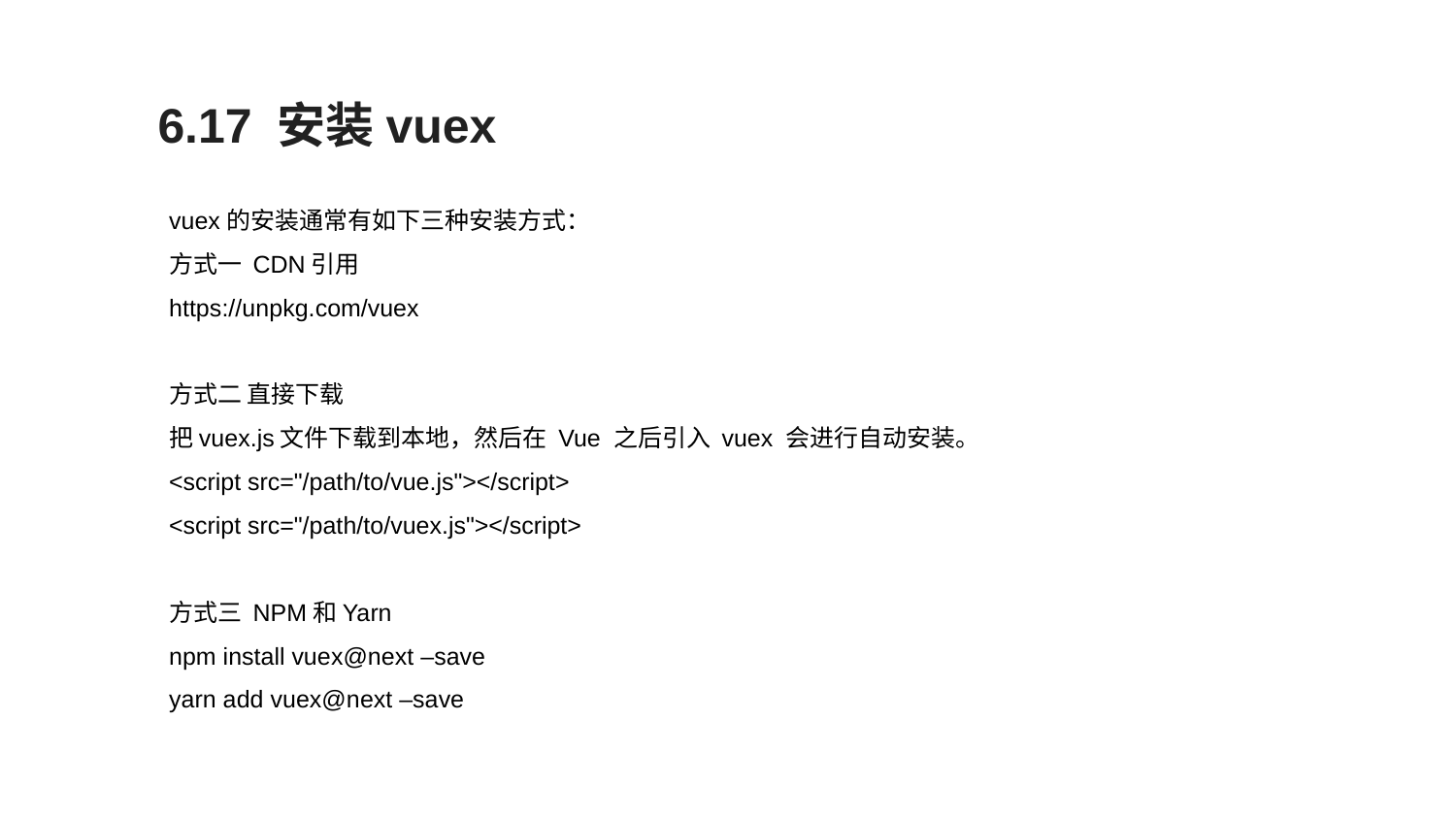

6.17 安装vuex
vuex的安装通常有如下三种安装方式：
方式一 CDN引用
https://unpkg.com/vuex

方式二 直接下载
把vuex.js文件下载到本地，然后在 Vue 之后引入 vuex 会进行自动安装。
<script src="/path/to/vue.js"></script>
<script src="/path/to/vuex.js"></script>

方式三 NPM和Yarn
npm install vuex@next –save
yarn add vuex@next –save